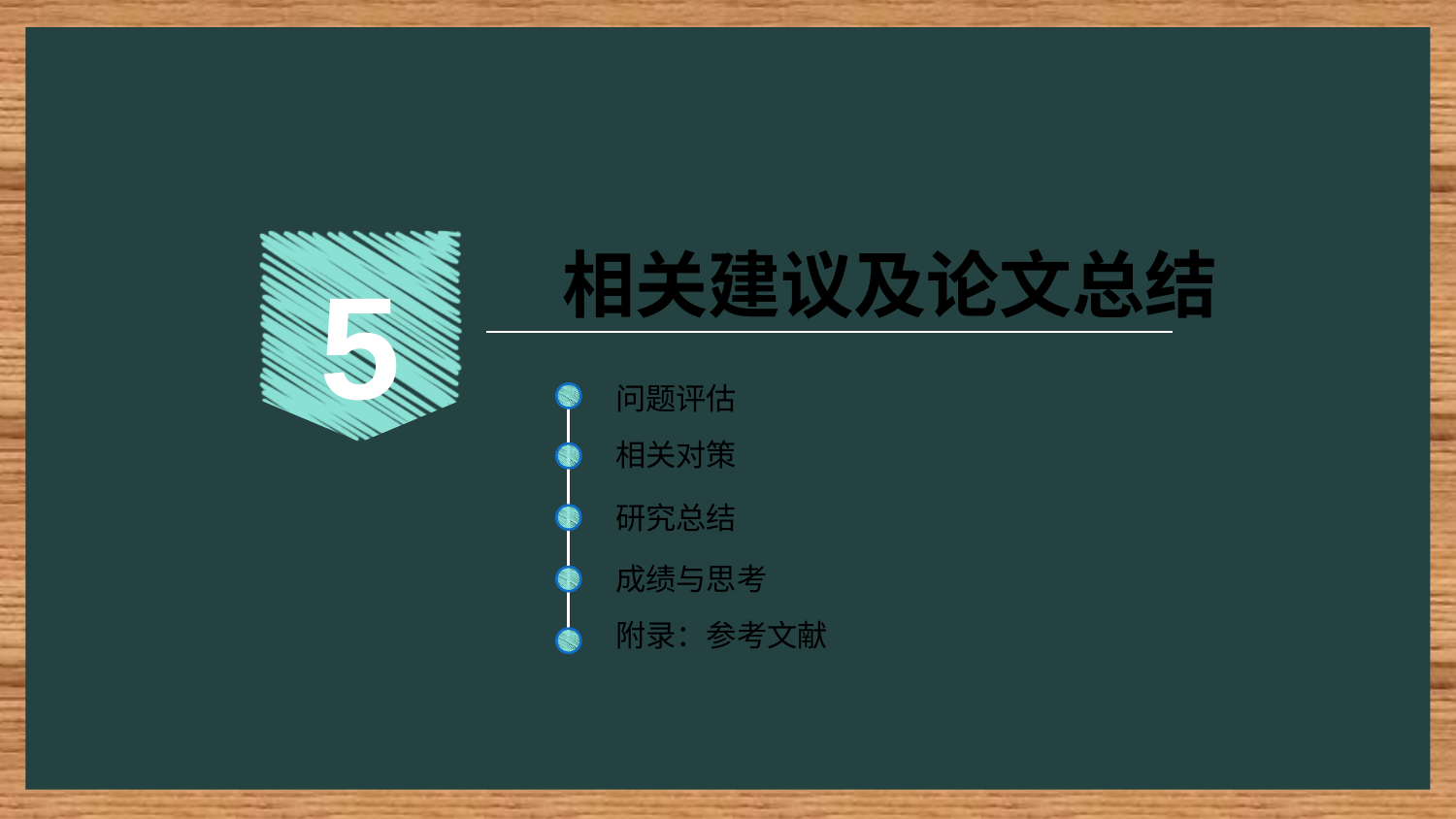

5
相关建议及论文总结
问题评估

相关对策
研究总结
成绩与思考
附录：参考文献